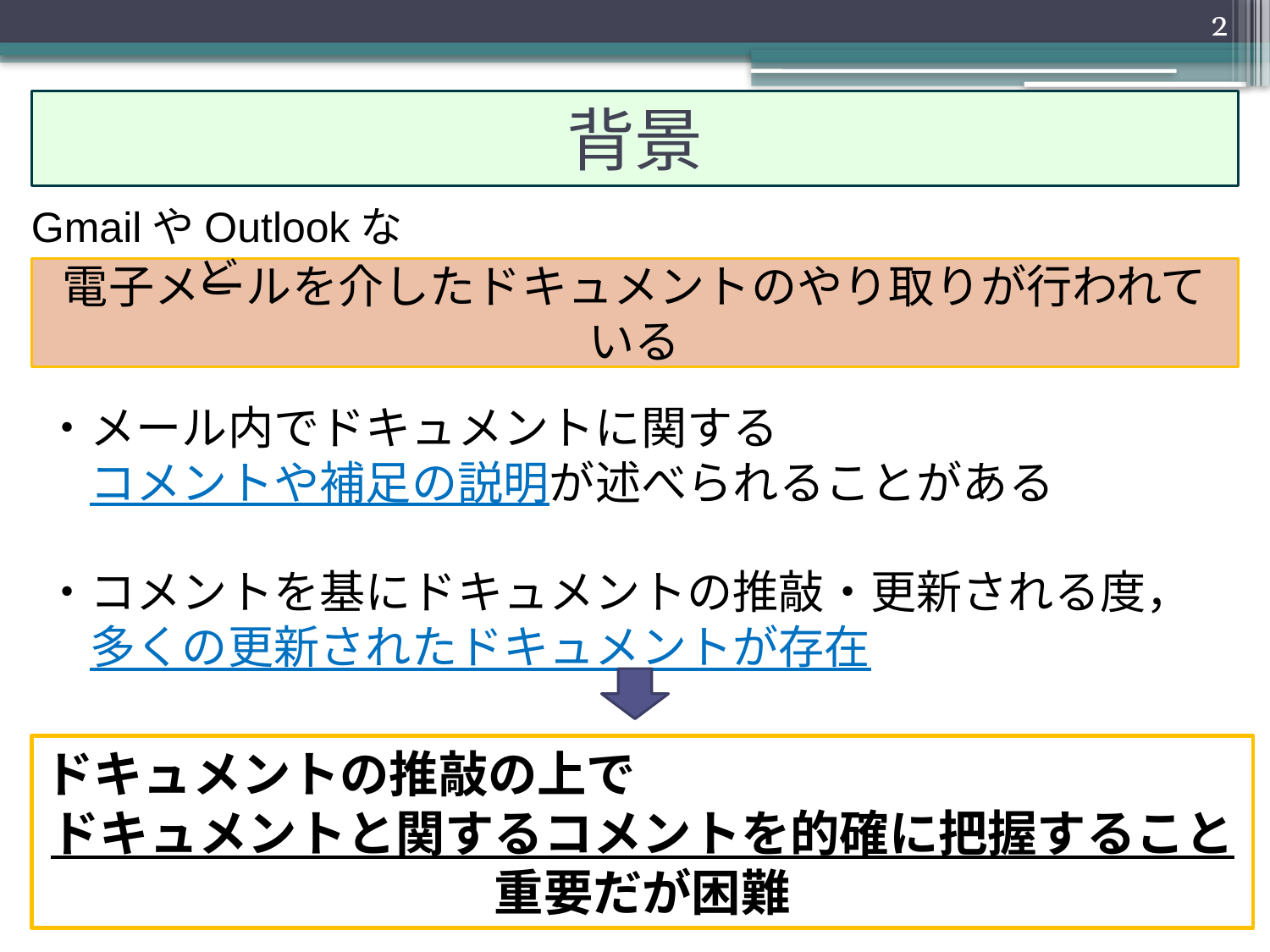

2
背景
GmailやOutlookなど
電子メールを介したドキュメントのやり取りが行われている
・メール内でドキュメントに関する
　コメントや補足の説明が述べられることがある

・コメントを基にドキュメントの推敲・更新される度，
　多くの更新されたドキュメントが存在

ドキュメントの推敲の上で
ドキュメントと関するコメントを的確に把握すること
重要だが困難